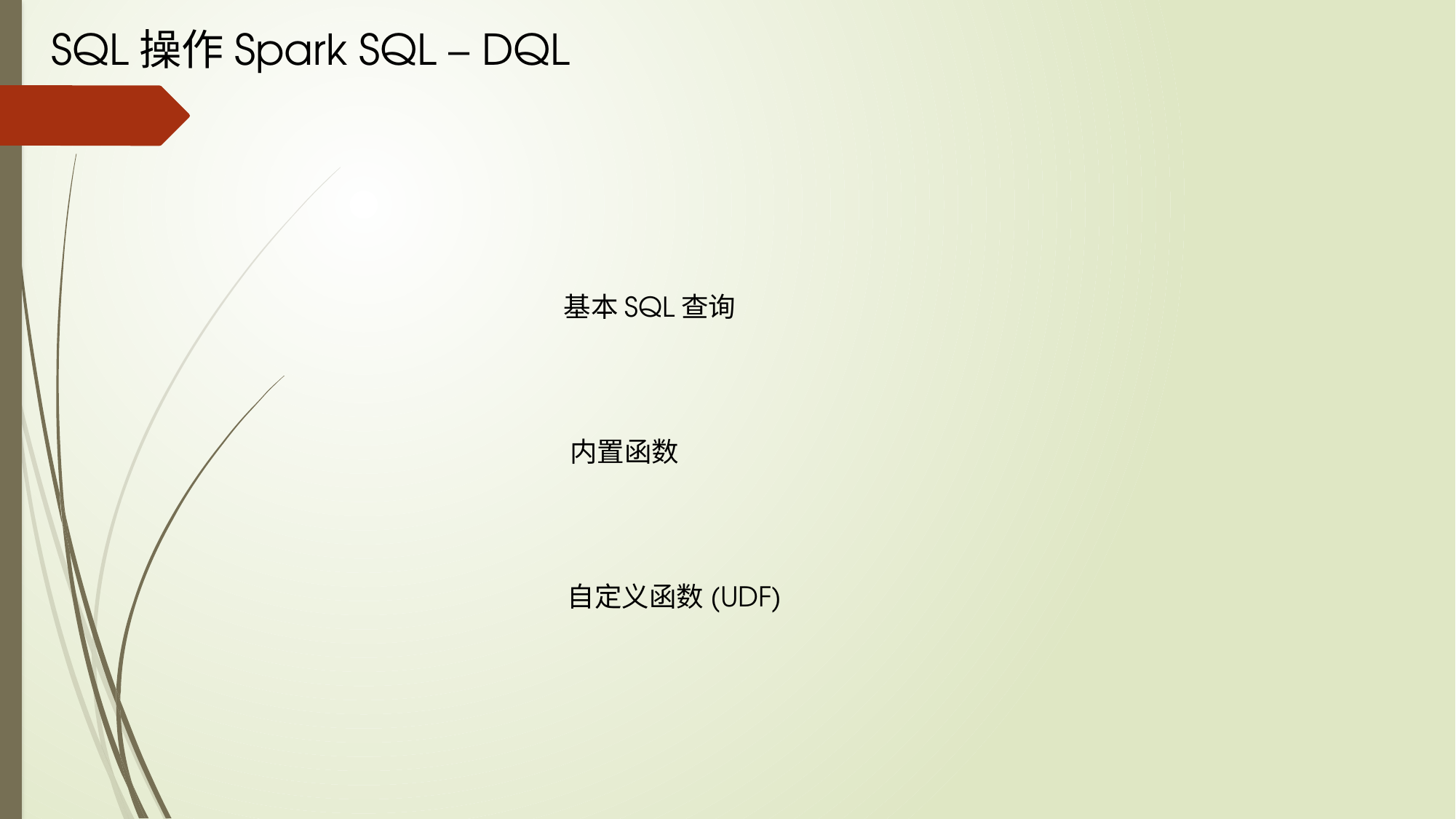

SQL操作Spark SQL – DQL
基本SQL查询
内置函数
自定义函数(UDF)